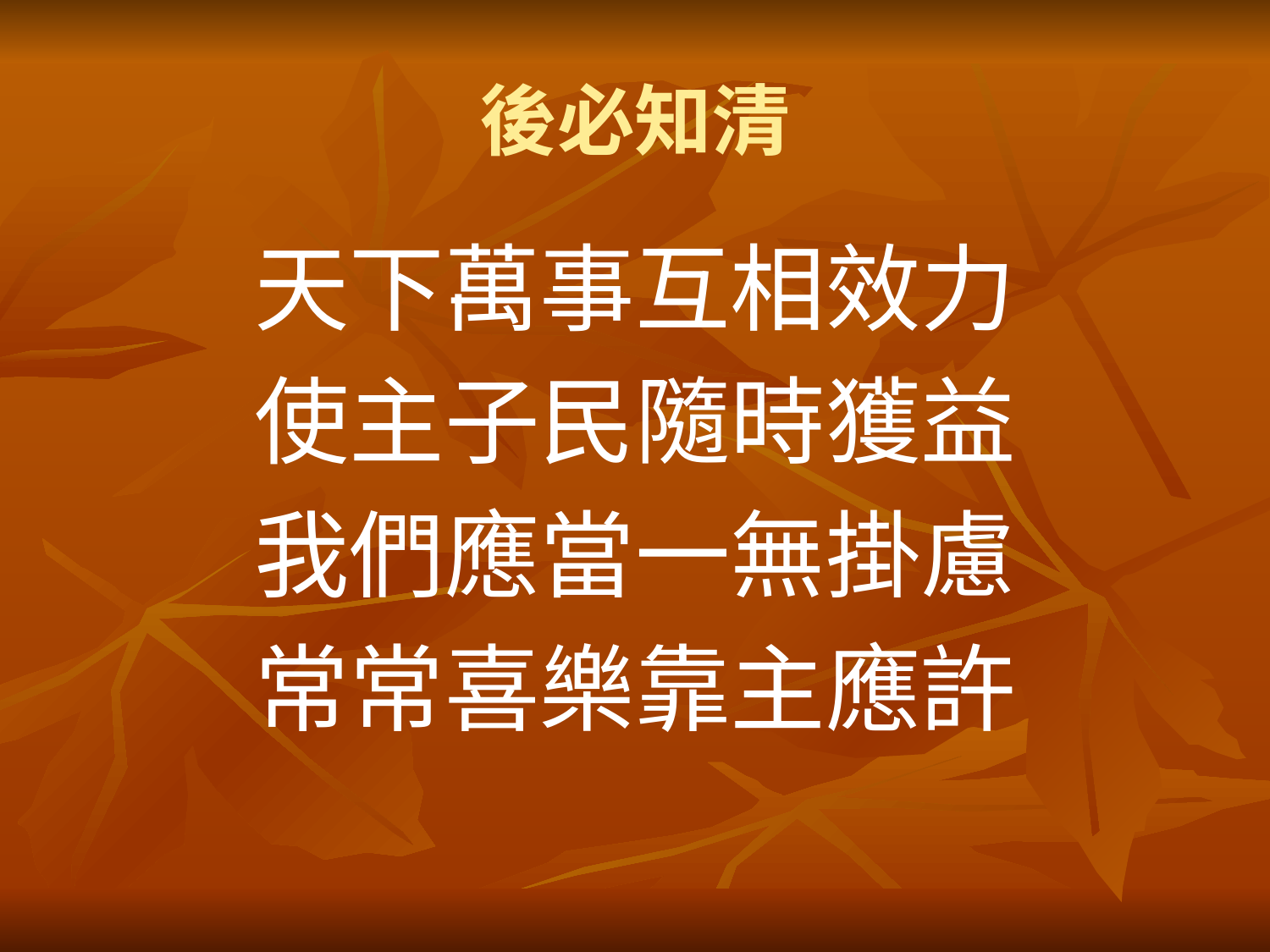

# 後必知清
天下萬事互相效力
使主子民隨時獲益
我們應當一無掛慮
常常喜樂靠主應許